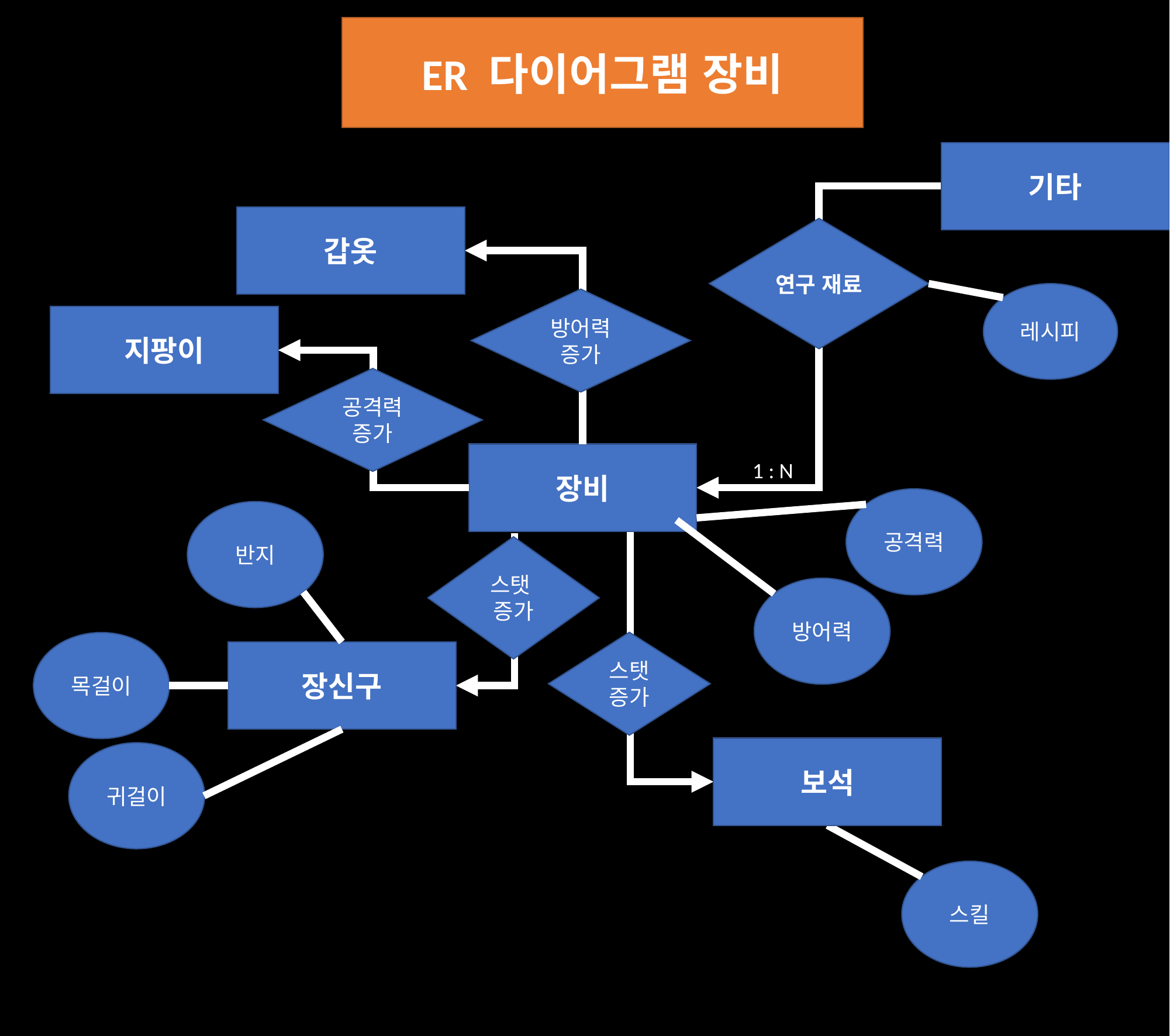

ER 다이어그램 장비
기타
갑옷
연구 재료
레시피
방어력 증가
지팡이
공격력 증가
장비
1 : N
공격력
반지
스탯
증가
방어력
스탯 증가
목걸이
장신구
보석
귀걸이
스킬